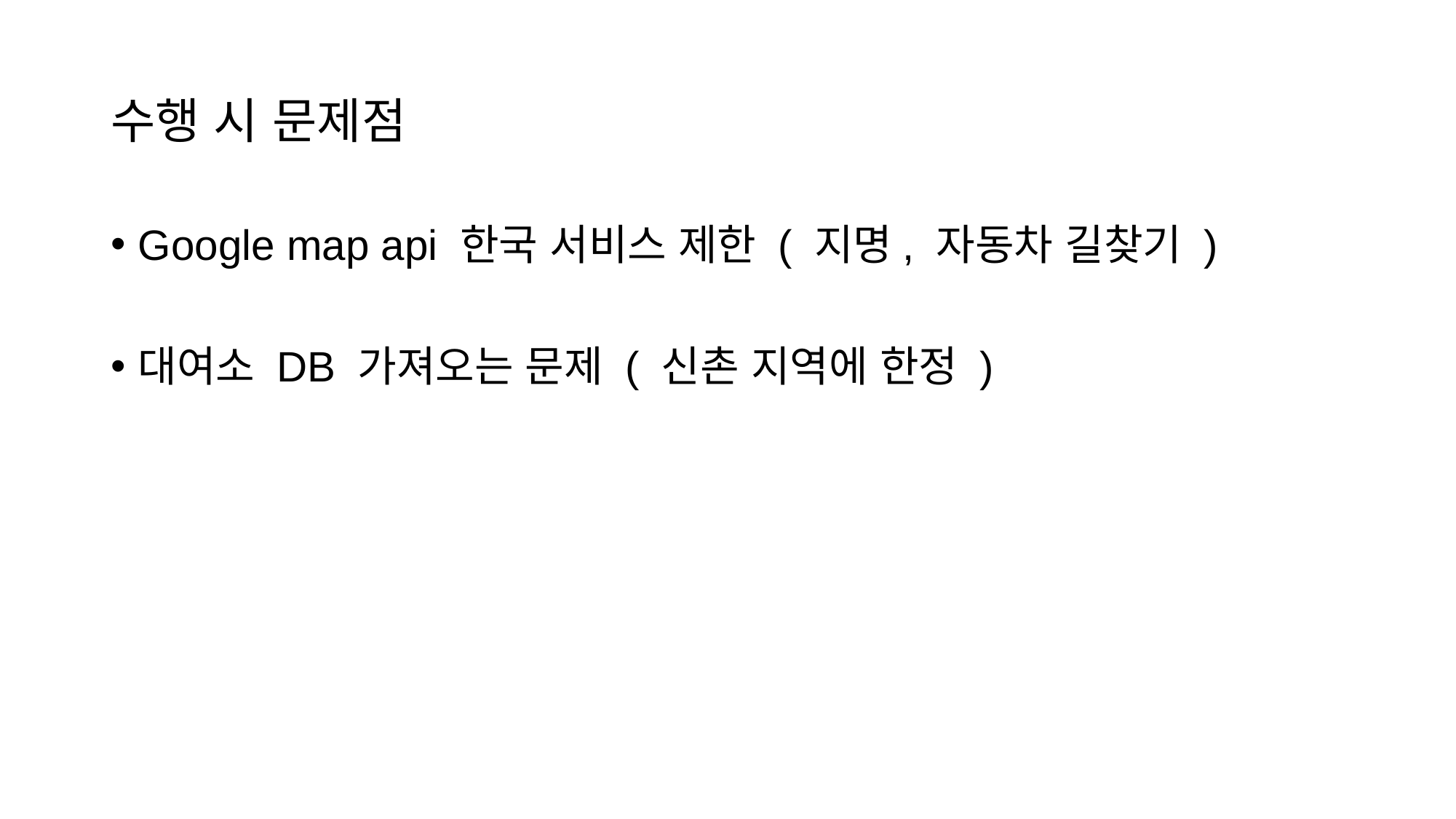

# 수행 시 문제점
Google map api 한국 서비스 제한 ( 지명, 자동차 길찾기 )

대여소 DB 가져오는 문제 ( 신촌 지역에 한정 )